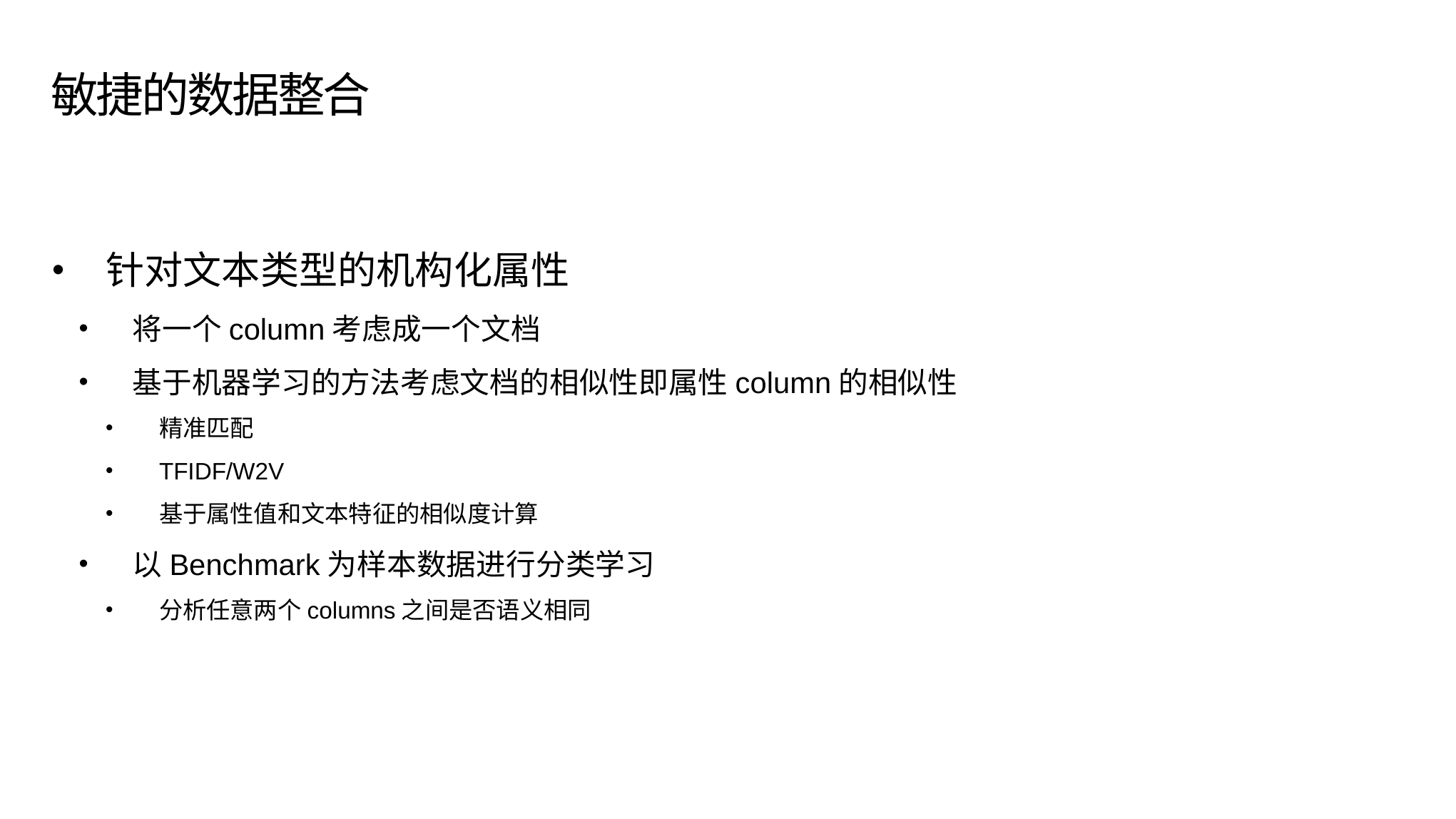

# 敏捷的数据整合
针对文本类型的机构化属性
将一个column考虑成一个文档
基于机器学习的方法考虑文档的相似性即属性column的相似性
精准匹配
TFIDF/W2V
基于属性值和文本特征的相似度计算
以Benchmark为样本数据进行分类学习
分析任意两个columns之间是否语义相同